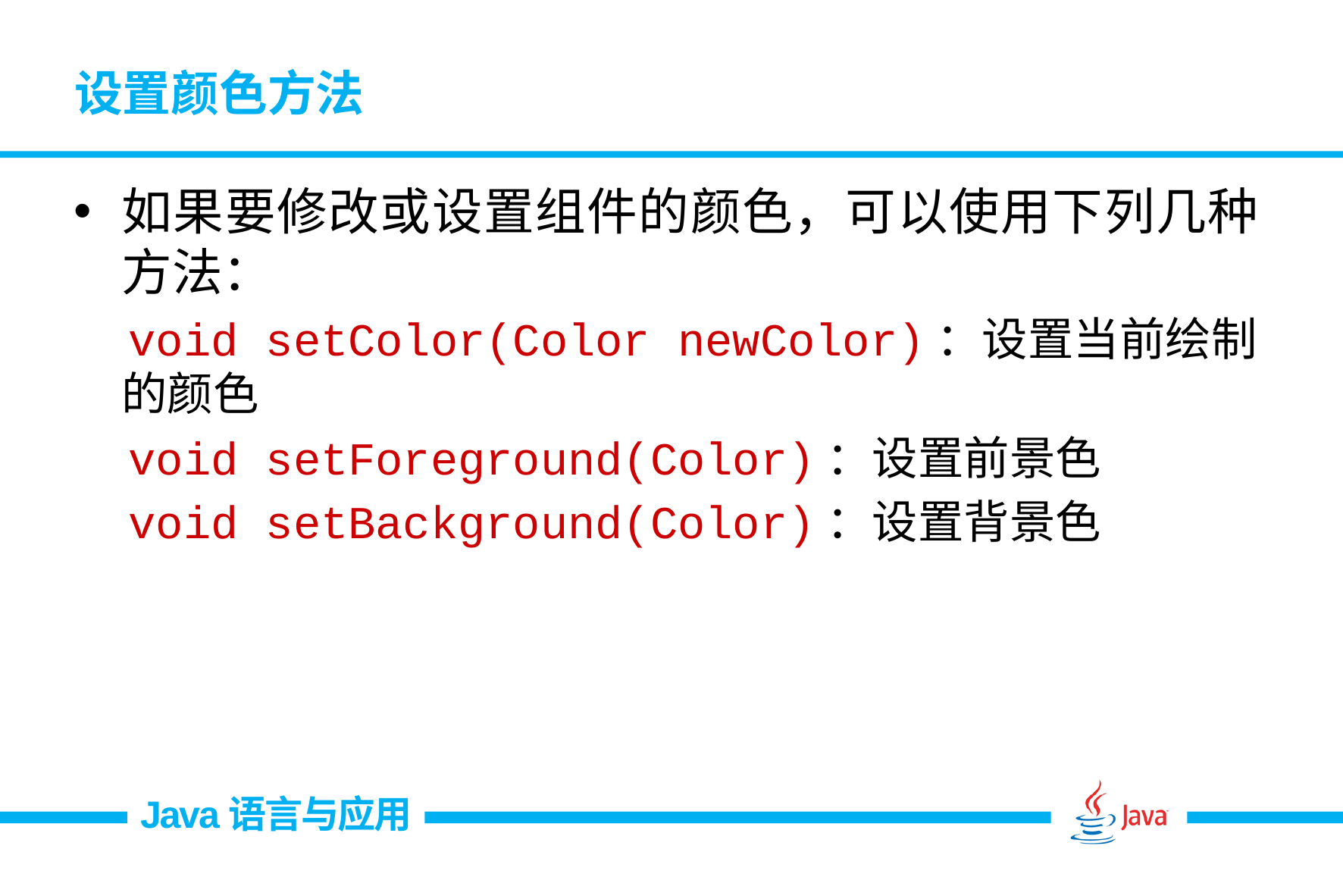

# 设置颜色方法
如果要修改或设置组件的颜色，可以使用下列几种方法：
  void setColor(Color newColor)：设置当前绘制的颜色
  void setForeground(Color)：设置前景色
  void setBackground(Color)：设置背景色